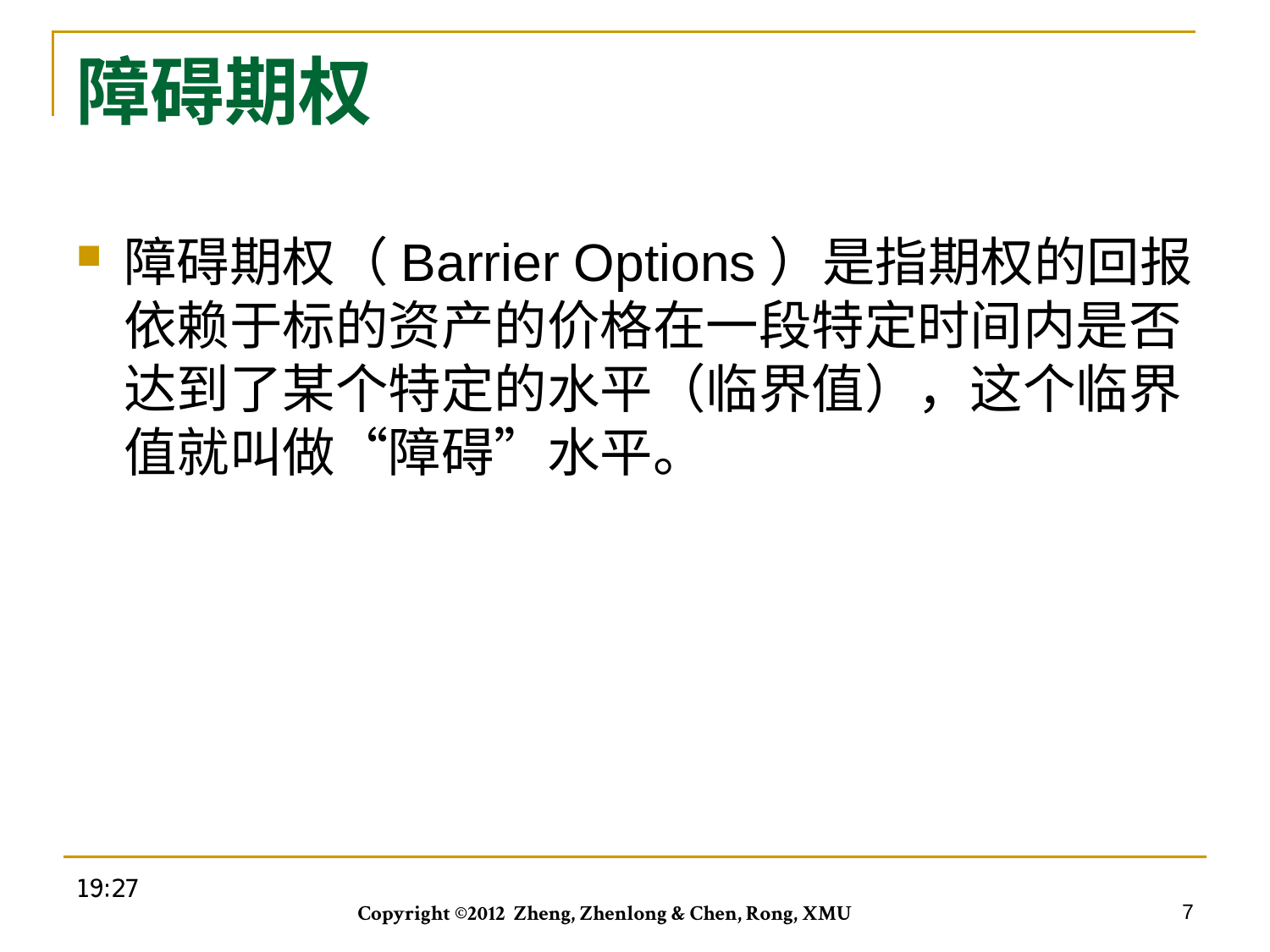

# 障碍期权
障碍期权（Barrier Options）是指期权的回报依赖于标的资产的价格在一段特定时间内是否达到了某个特定的水平（临界值），这个临界值就叫做“障碍”水平。
19:27
7
Copyright ©2012  Zheng, Zhenlong & Chen, Rong, XMU